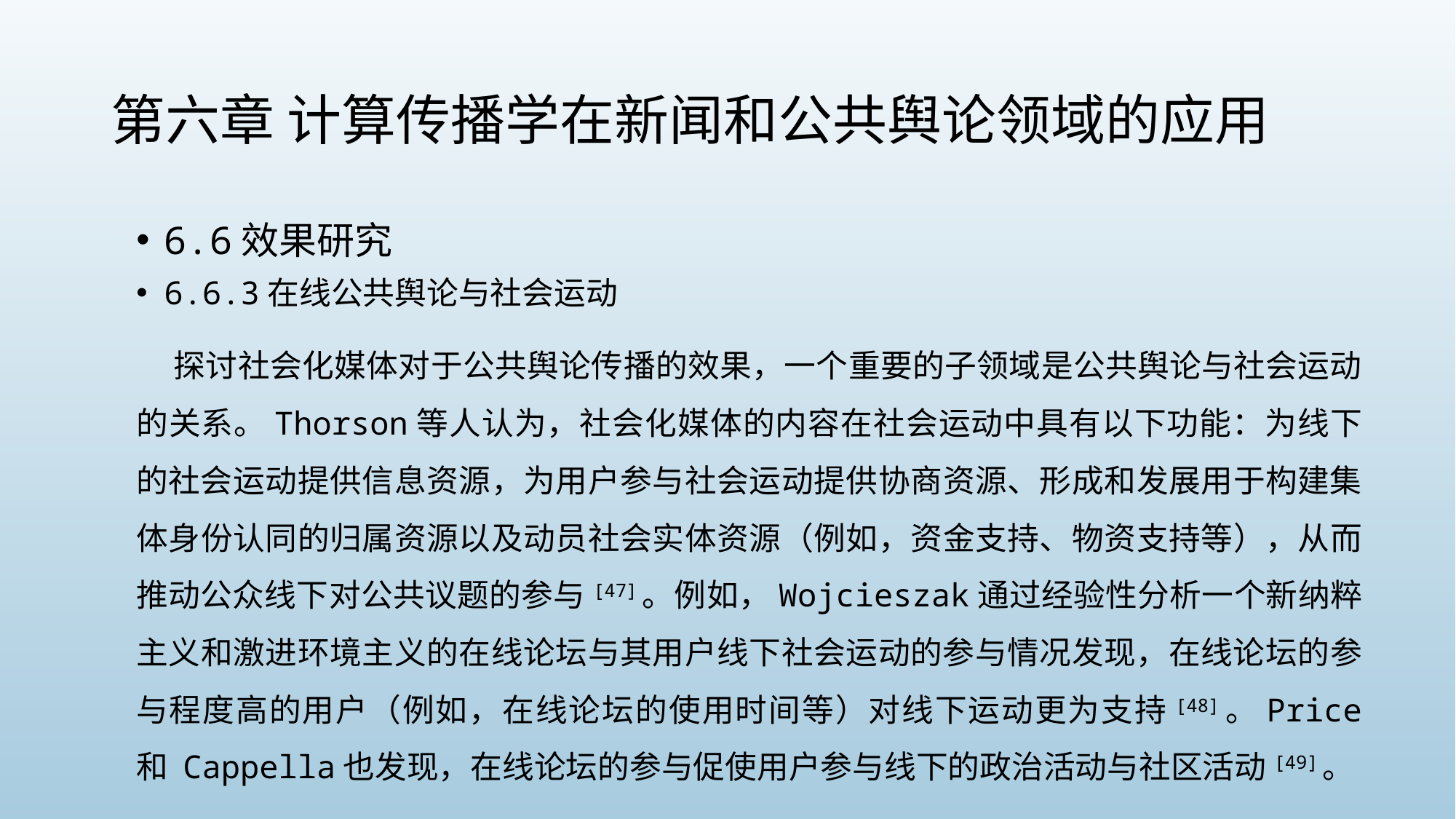

# 第六章 计算传播学在新闻和公共舆论领域的应用
6.6效果研究
6.6.3在线公共舆论与社会运动
    探讨社会化媒体对于公共舆论传播的效果，一个重要的子领域是公共舆论与社会运动的关系。Thorson等人认为，社会化媒体的内容在社会运动中具有以下功能：为线下的社会运动提供信息资源，为用户参与社会运动提供协商资源、形成和发展用于构建集体身份认同的归属资源以及动员社会实体资源（例如，资金支持、物资支持等），从而推动公众线下对公共议题的参与[47]。例如，Wojcieszak通过经验性分析一个新纳粹主义和激进环境主义的在线论坛与其用户线下社会运动的参与情况发现，在线论坛的参与程度高的用户（例如，在线论坛的使用时间等）对线下运动更为支持[48]。Price 和 Cappella也发现，在线论坛的参与促使用户参与线下的政治活动与社区活动[49]。